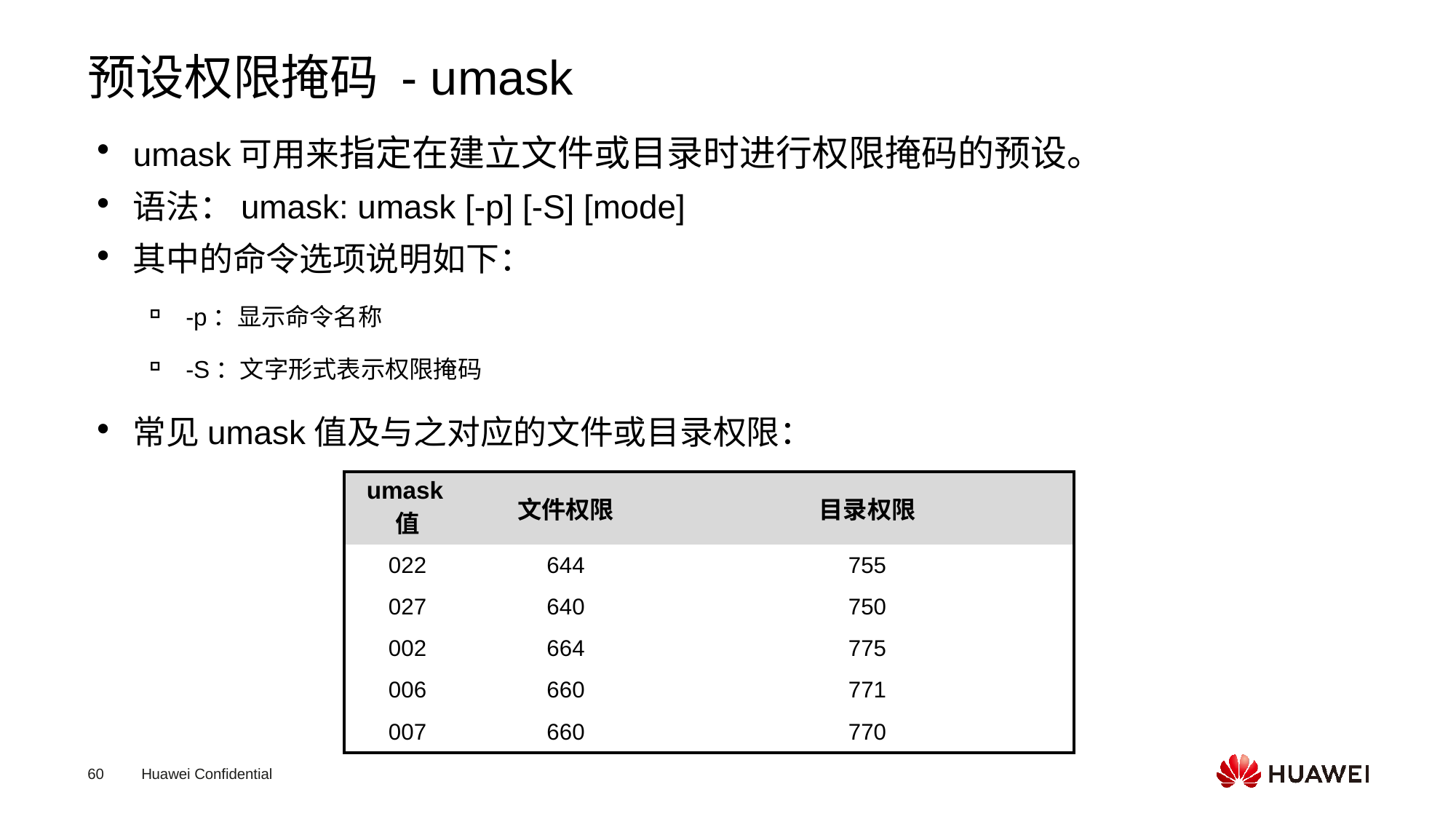

# 预设权限掩码 - umask
umask可用来指定在建立文件或目录时进行权限掩码的预设。
语法：umask: umask [-p] [-S] [mode]
其中的命令选项说明如下：
-p：显示命令名称
-S：文字形式表示权限掩码
常见umask值及与之对应的文件或目录权限：
| umask值 | 文件权限 | 目录权限 |
| --- | --- | --- |
| 022 | 644 | 755 |
| 027 | 640 | 750 |
| 002 | 664 | 775 |
| 006 | 660 | 771 |
| 007 | 660 | 770 |